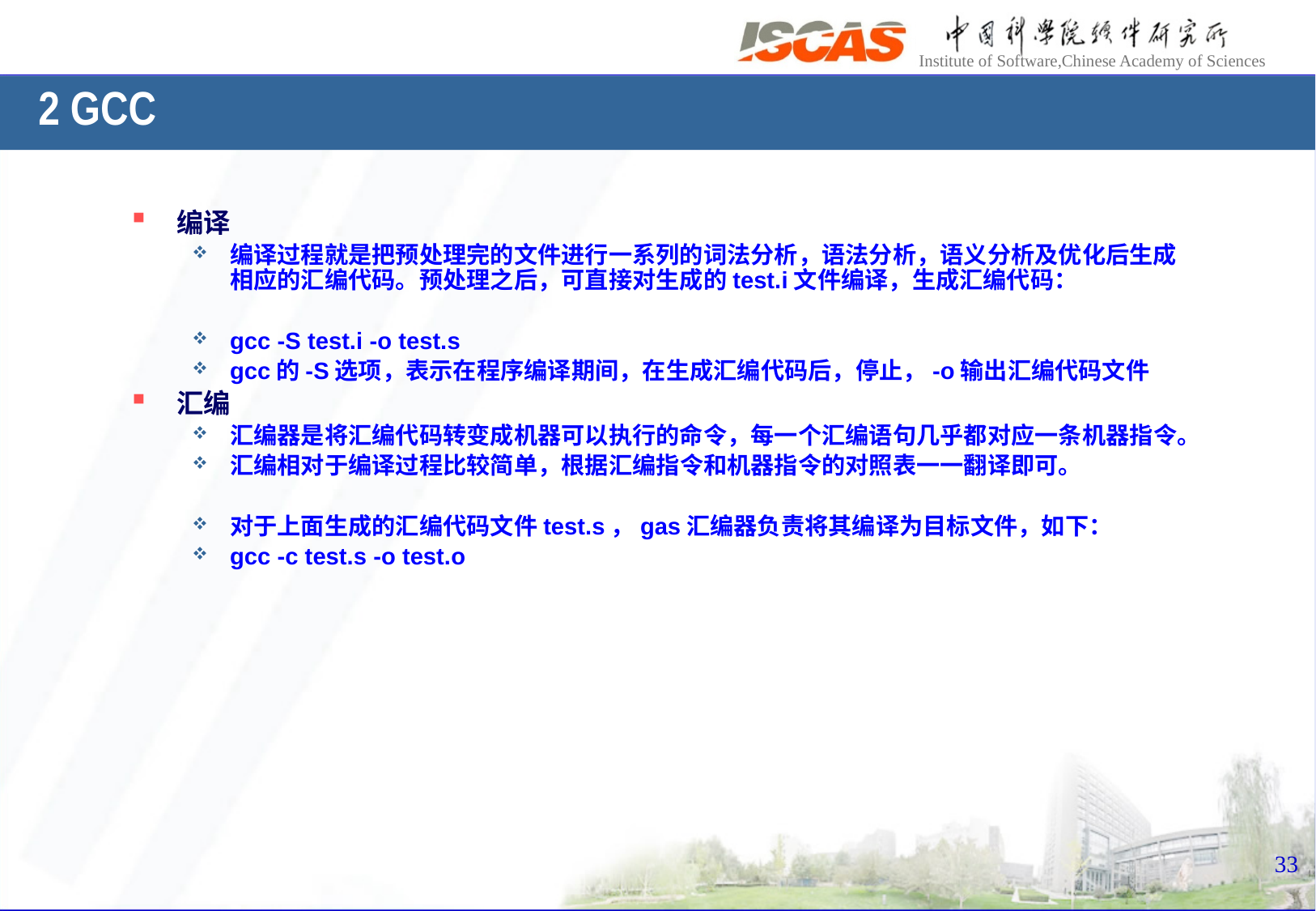

2 GCC
编译
编译过程就是把预处理完的文件进行一系列的词法分析，语法分析，语义分析及优化后生成相应的汇编代码。预处理之后，可直接对生成的test.i文件编译，生成汇编代码：

gcc -S test.i -o test.s
gcc的-S选项，表示在程序编译期间，在生成汇编代码后，停止，-o输出汇编代码文件
汇编
汇编器是将汇编代码转变成机器可以执行的命令，每一个汇编语句几乎都对应一条机器指令。
汇编相对于编译过程比较简单，根据汇编指令和机器指令的对照表一一翻译即可。

对于上面生成的汇编代码文件test.s，gas汇编器负责将其编译为目标文件，如下：
gcc -c test.s -o test.o

33